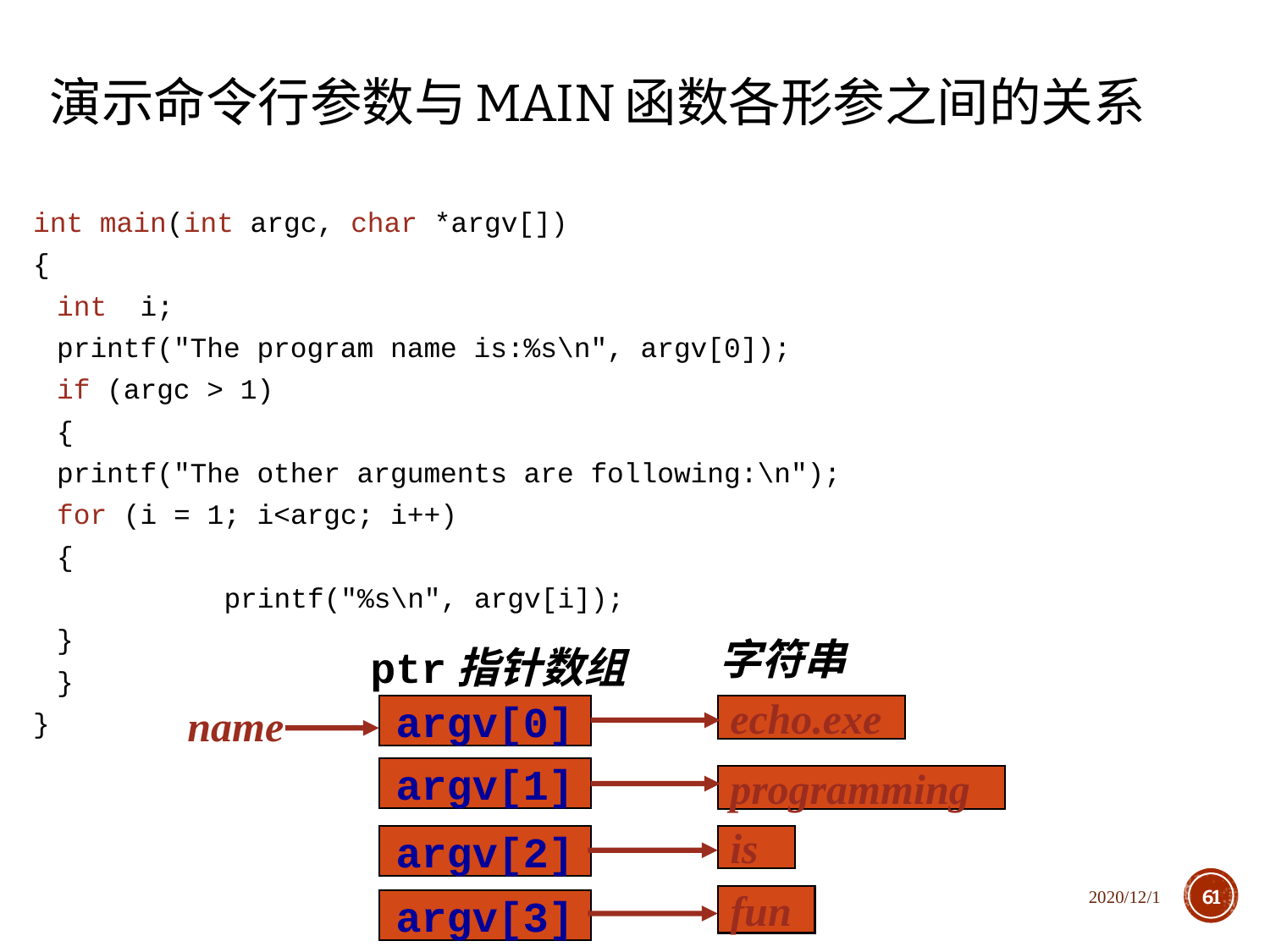

# 演示命令行参数与main函数各形参之间的关系
int main(int argc, char *argv[])
{
	int  i;
	printf("The program name is:%s\n", argv[0]);
	if (argc > 1)
	{
		printf("The other arguments are following:\n");
		for (i = 1; i<argc; i++)
		{
    	    printf("%s\n", argv[i]);
		}
	}
}
字符串
ptr指针数组
name
argv[0]
echo.exe

argv[1]
programming

argv[2]
is

fun
argv[3]

2020/12/1
61